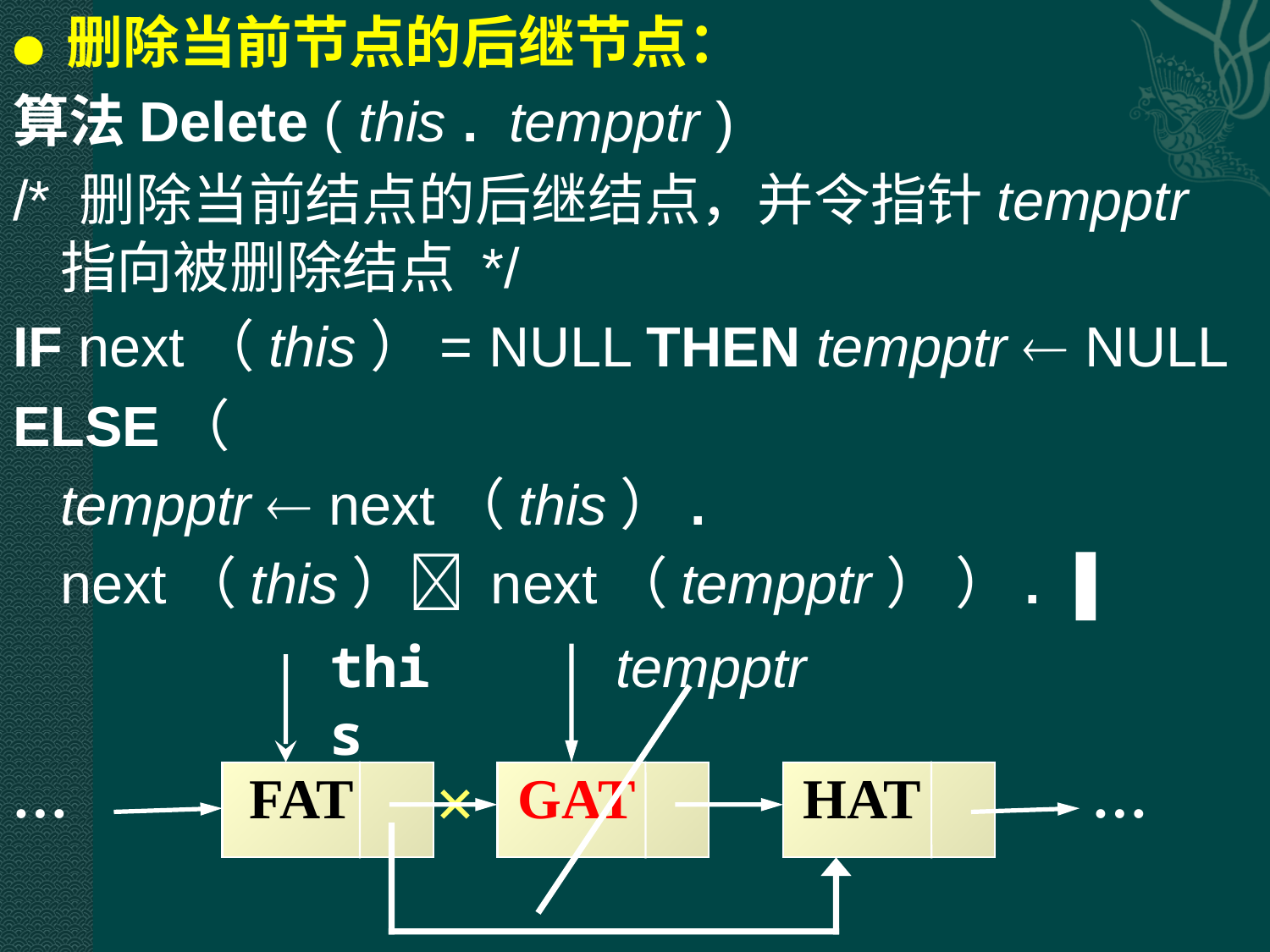

●  删除当前节点的后继节点：
算法Delete ( this .  tempptr )
/* 删除当前结点的后继结点，并令指针tempptr指向被删除结点 */
IF next（this）= NULL THEN tempptr ← NULL
ELSE（
	tempptr ← next（this）.
	next（this）← next（tempptr） ）. ▐
this

…
…

FAT

GAT

HAT

tempptr

×